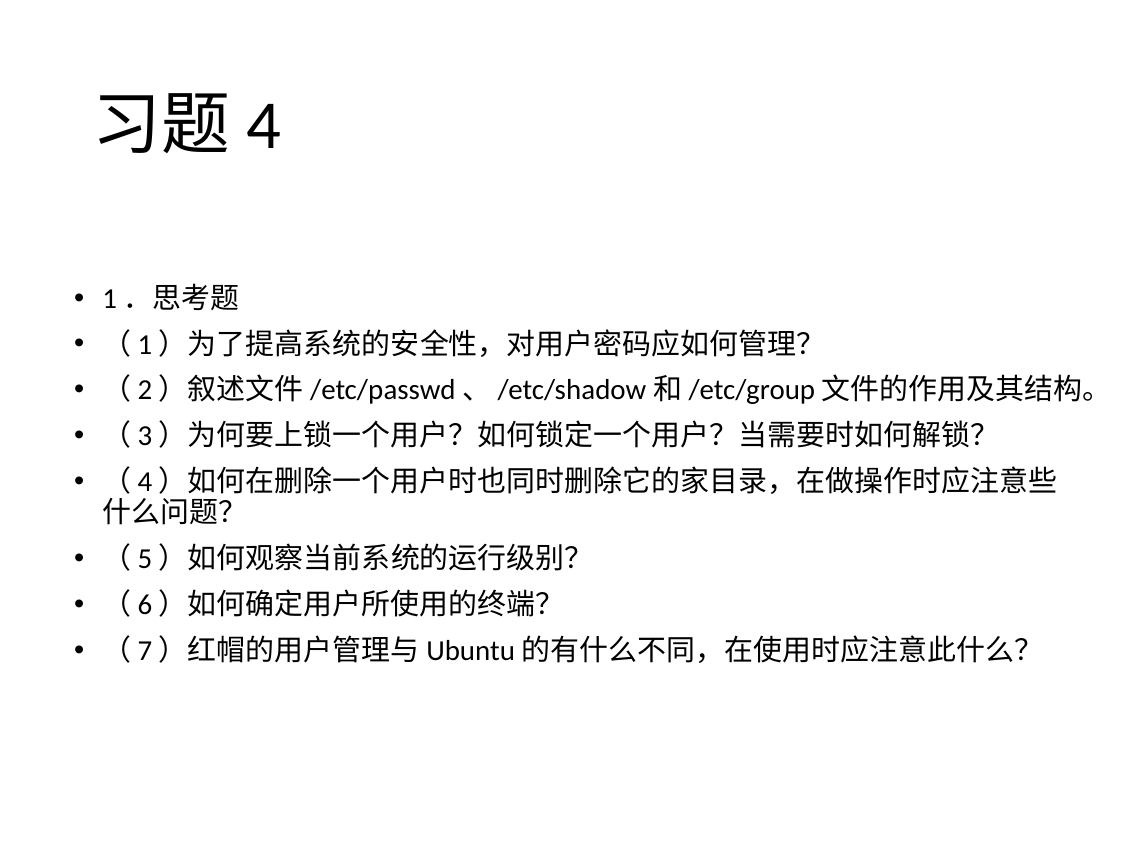

# 习题4
1．思考题
（1）为了提高系统的安全性，对用户密码应如何管理？
（2）叙述文件/etc/passwd、/etc/shadow和/etc/group文件的作用及其结构。
（3）为何要上锁一个用户？如何锁定一个用户？当需要时如何解锁？
（4）如何在删除一个用户时也同时删除它的家目录，在做操作时应注意些什么问题？
（5）如何观察当前系统的运行级别？
（6）如何确定用户所使用的终端？
（7）红帽的用户管理与Ubuntu的有什么不同，在使用时应注意此什么？